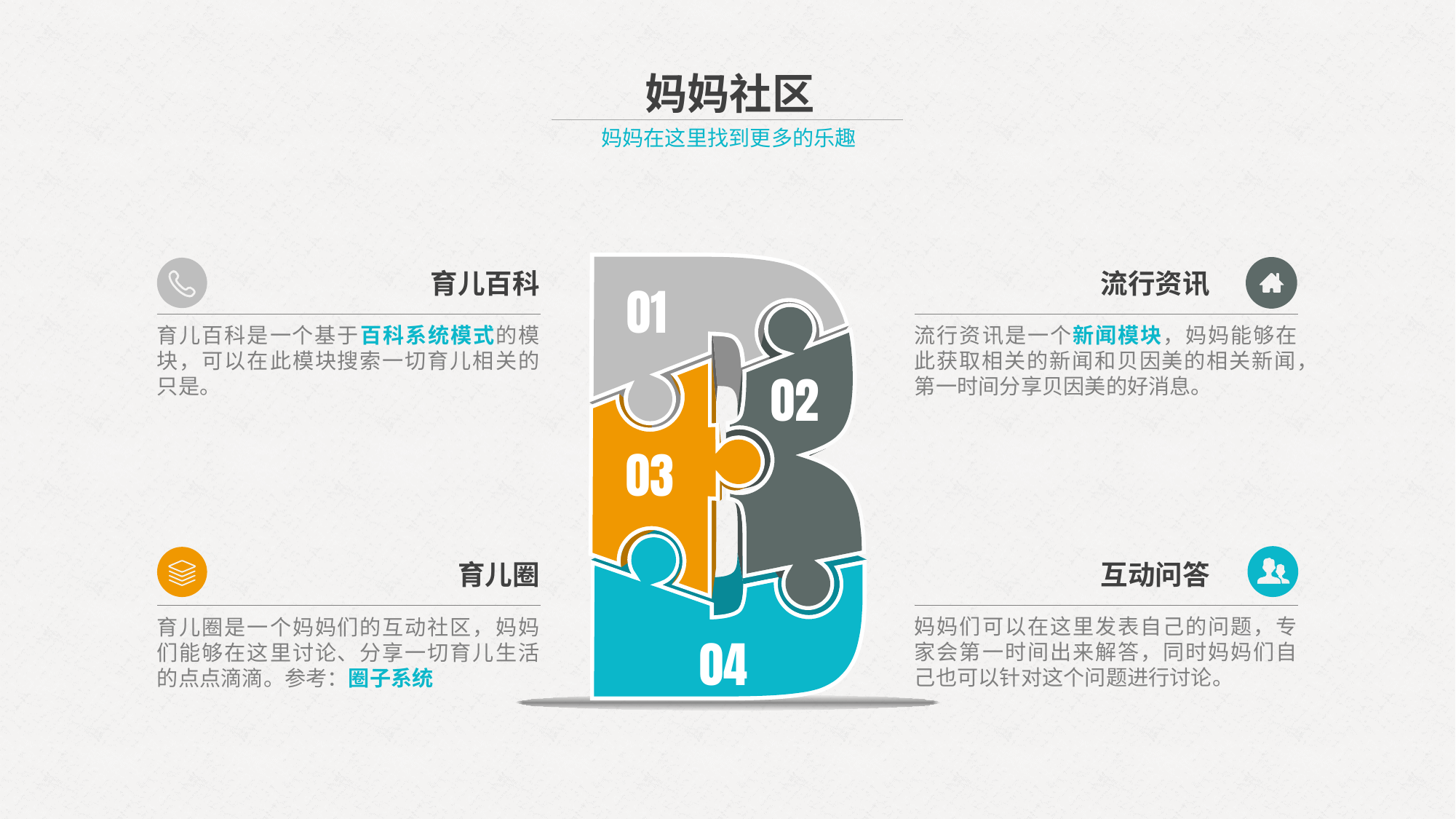

妈妈社区
妈妈在这里找到更多的乐趣

01

0

02

03

04

育儿百科
流行资讯
育儿百科是一个基于百科系统模式的模块，可以在此模块搜索一切育儿相关的只是。
流行资讯是一个新闻模块，妈妈能够在此获取相关的新闻和贝因美的相关新闻，第一时间分享贝因美的好消息。

育儿圈
互动问答
妈妈们可以在这里发表自己的问题，专家会第一时间出来解答，同时妈妈们自己也可以针对这个问题进行讨论。
育儿圈是一个妈妈们的互动社区，妈妈们能够在这里讨论、分享一切育儿生活的点点滴滴。参考：圈子系统